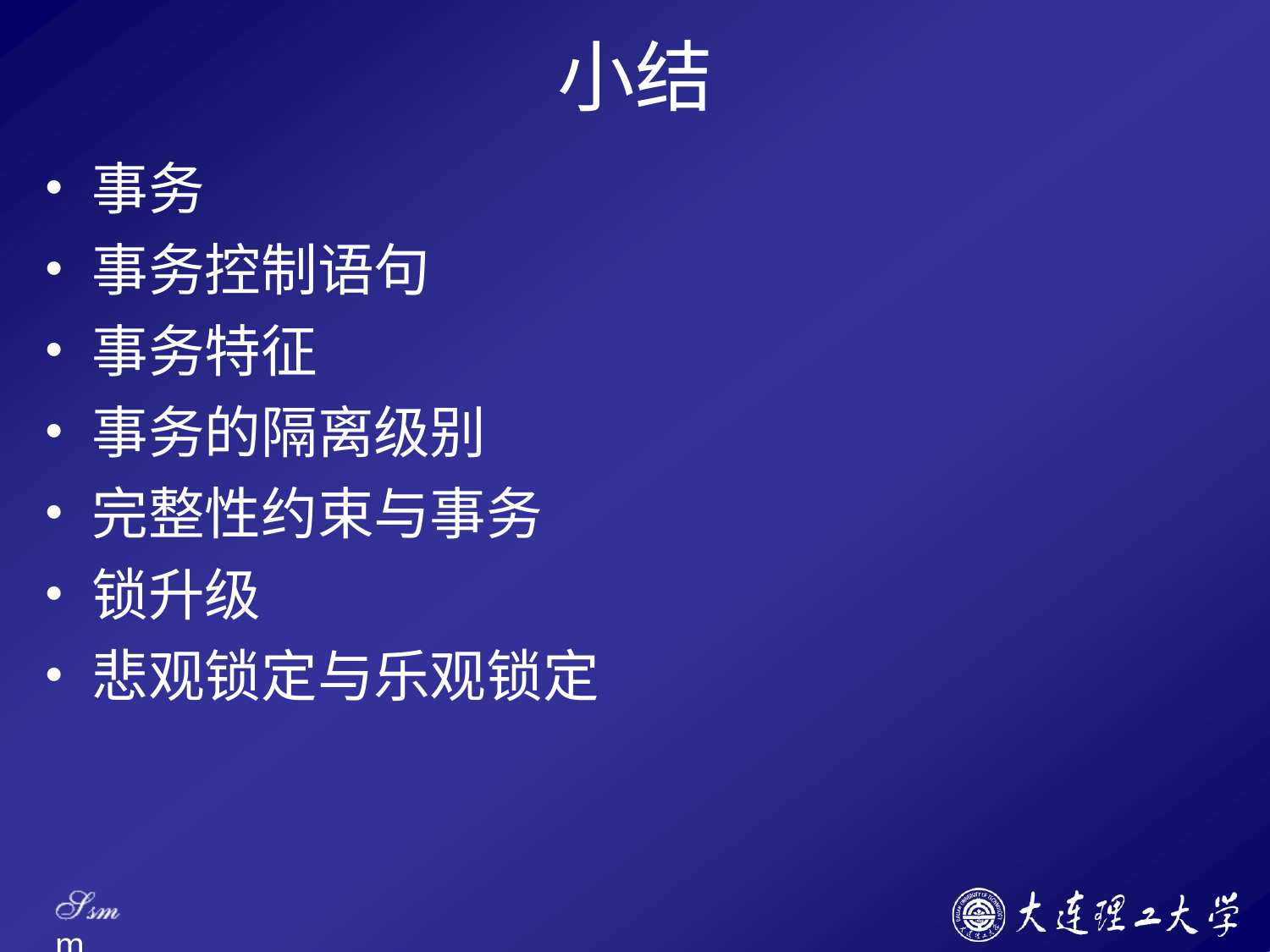

# 小结
事务
事务控制语句
事务特征
事务的隔离级别
完整性约束与事务
锁升级
悲观锁定与乐观锁定

Ssm